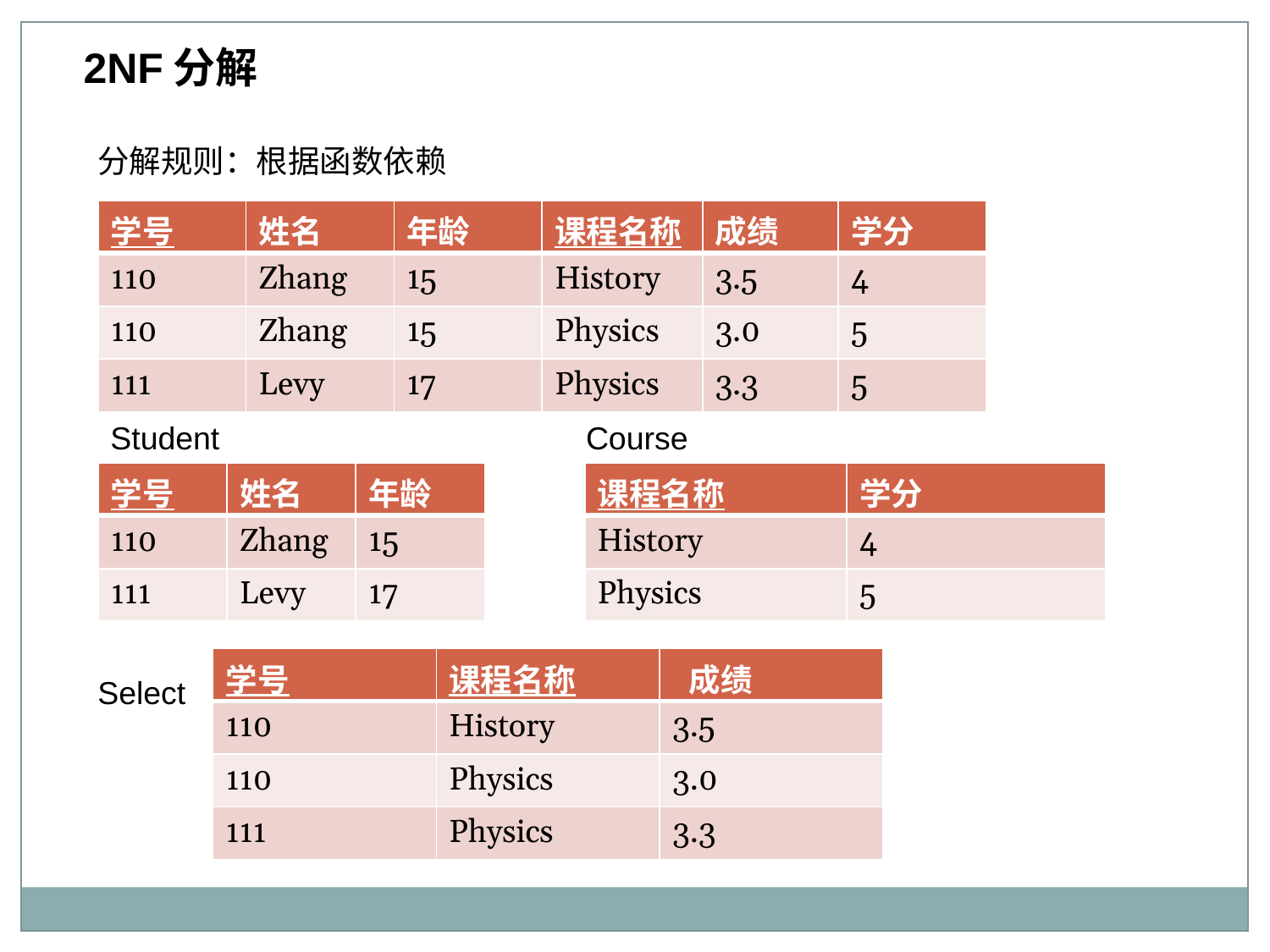

2NF分解
分解规则：根据函数依赖
| 学号 | 姓名 | 年龄 | 课程名称 | 成绩 | 学分 |
| --- | --- | --- | --- | --- | --- |
| 110 | Zhang | 15 | History | 3.5 | 4 |
| 110 | Zhang | 15 | Physics | 3.0 | 5 |
| 111 | Levy | 17 | Physics | 3.3 | 5 |
Student
Course
| 学号 | 姓名 | 年龄 |
| --- | --- | --- |
| 110 | Zhang | 15 |
| 111 | Levy | 17 |
| 课程名称 | 学分 |
| --- | --- |
| History | 4 |
| Physics | 5 |
| 学号 | 课程名称 | 成绩 |
| --- | --- | --- |
| 110 | History | 3.5 |
| 110 | Physics | 3.0 |
| 111 | Physics | 3.3 |
Select